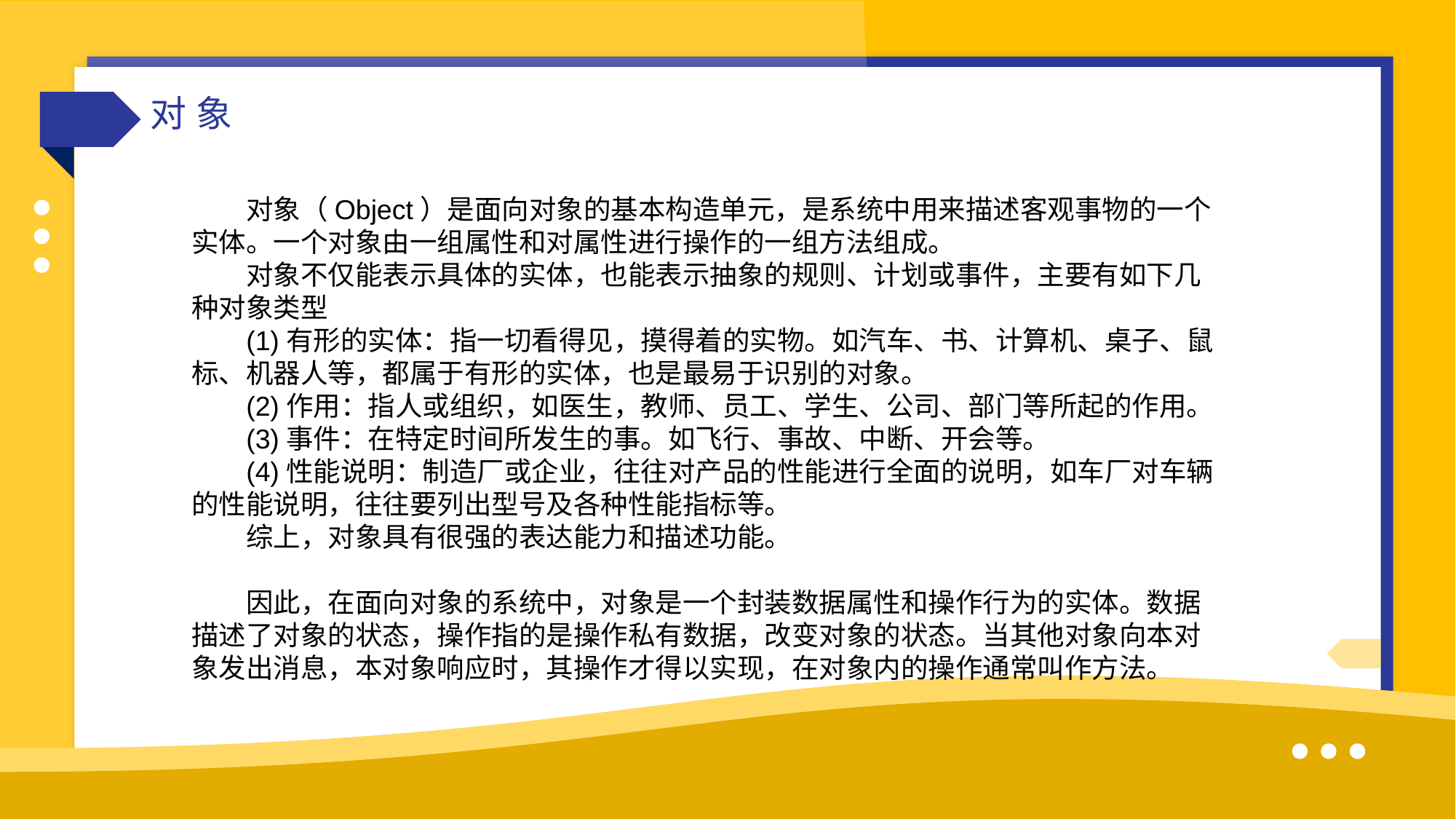

对象
对象（Object）是面向对象的基本构造单元，是系统中用来描述客观事物的一个实体。一个对象由一组属性和对属性进行操作的一组方法组成。
对象不仅能表示具体的实体，也能表示抽象的规则、计划或事件，主要有如下几种对象类型
(1)有形的实体：指一切看得见，摸得着的实物。如汽车、书、计算机、桌子、鼠标、机器人等，都属于有形的实体，也是最易于识别的对象。
(2)作用：指人或组织，如医生，教师、员工、学生、公司、部门等所起的作用。
(3)事件：在特定时间所发生的事。如飞行、事故、中断、开会等。
(4)性能说明：制造厂或企业，往往对产品的性能进行全面的说明，如车厂对车辆的性能说明，往往要列出型号及各种性能指标等。
综上，对象具有很强的表达能力和描述功能。

因此，在面向对象的系统中，对象是一个封装数据属性和操作行为的实体。数据描述了对象的状态，操作指的是操作私有数据，改变对象的状态。当其他对象向本对象发出消息，本对象响应时，其操作才得以实现，在对象内的操作通常叫作方法。